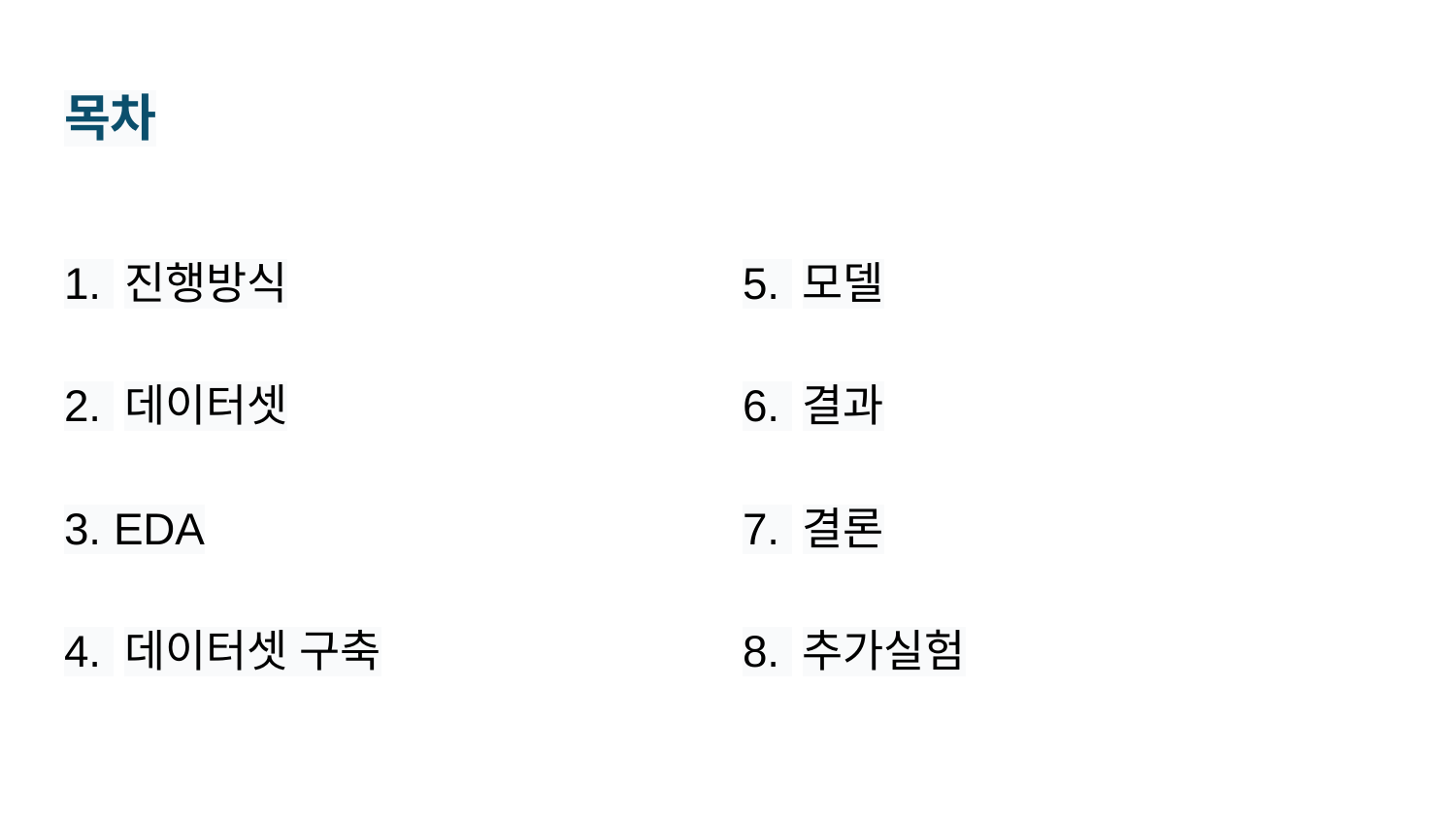

# 목차
1. 진행방식

2. 데이터셋

3. EDA

4. 데이터셋 구축
5. 모델

6. 결과

7. 결론

8. 추가실험